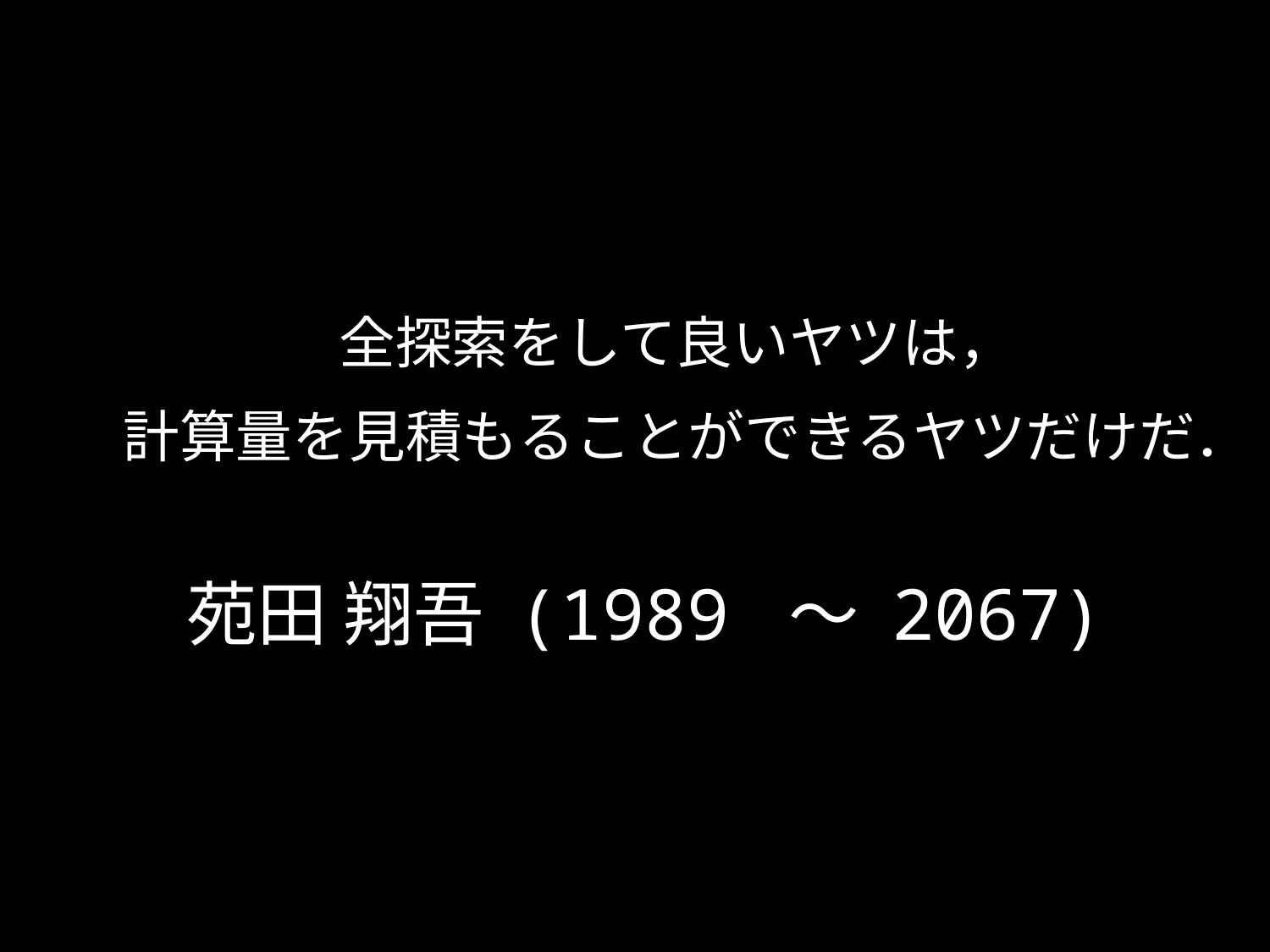

#

全探索をして良いヤツは，
計算量を見積もることができるヤツだけだ．
苑田 翔吾 (1989 ～ 2067)